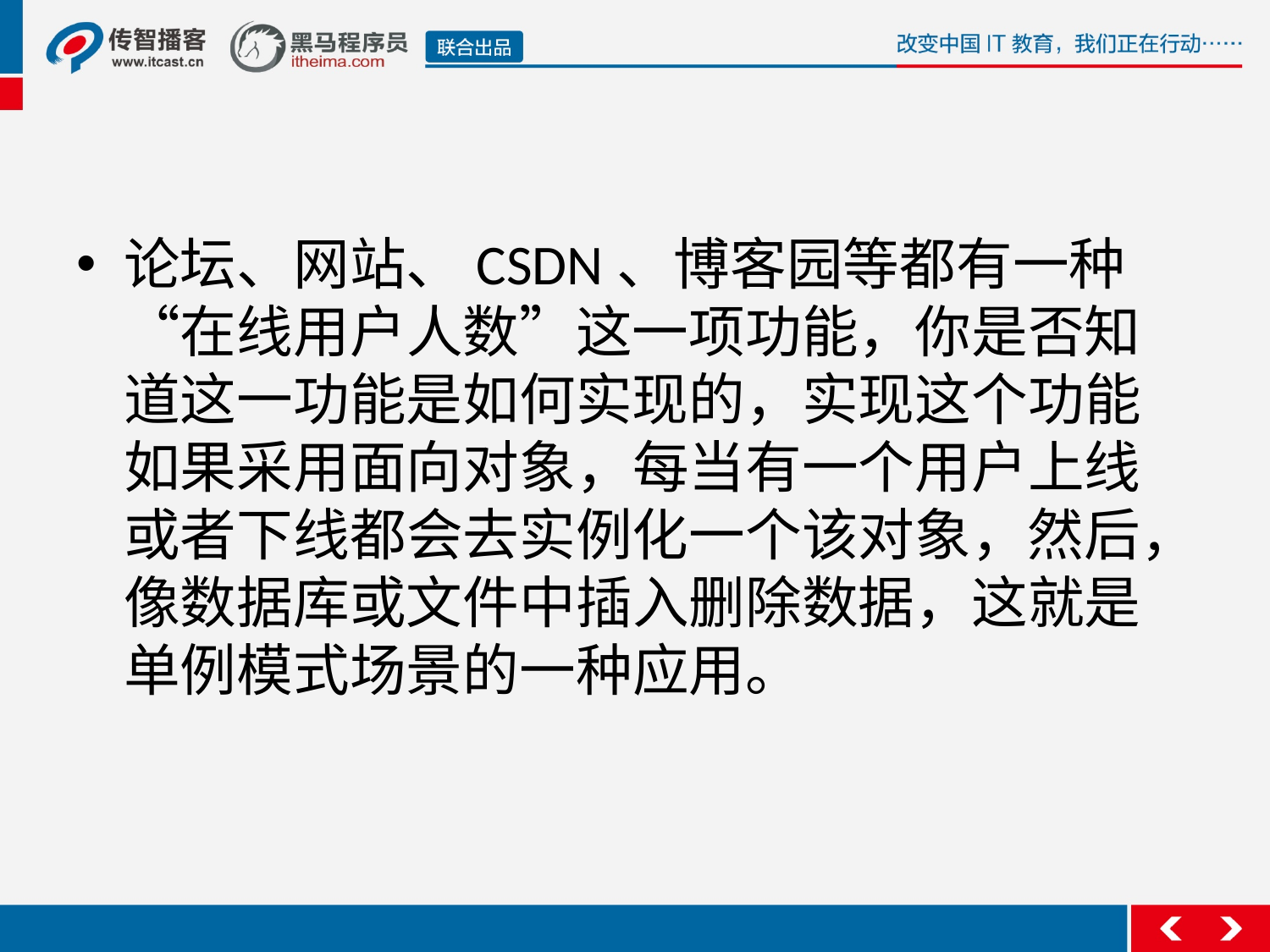

#
论坛、网站、CSDN、博客园等都有一种“在线用户人数”这一项功能，你是否知道这一功能是如何实现的，实现这个功能如果采用面向对象，每当有一个用户上线或者下线都会去实例化一个该对象，然后，像数据库或文件中插入删除数据，这就是单例模式场景的一种应用。